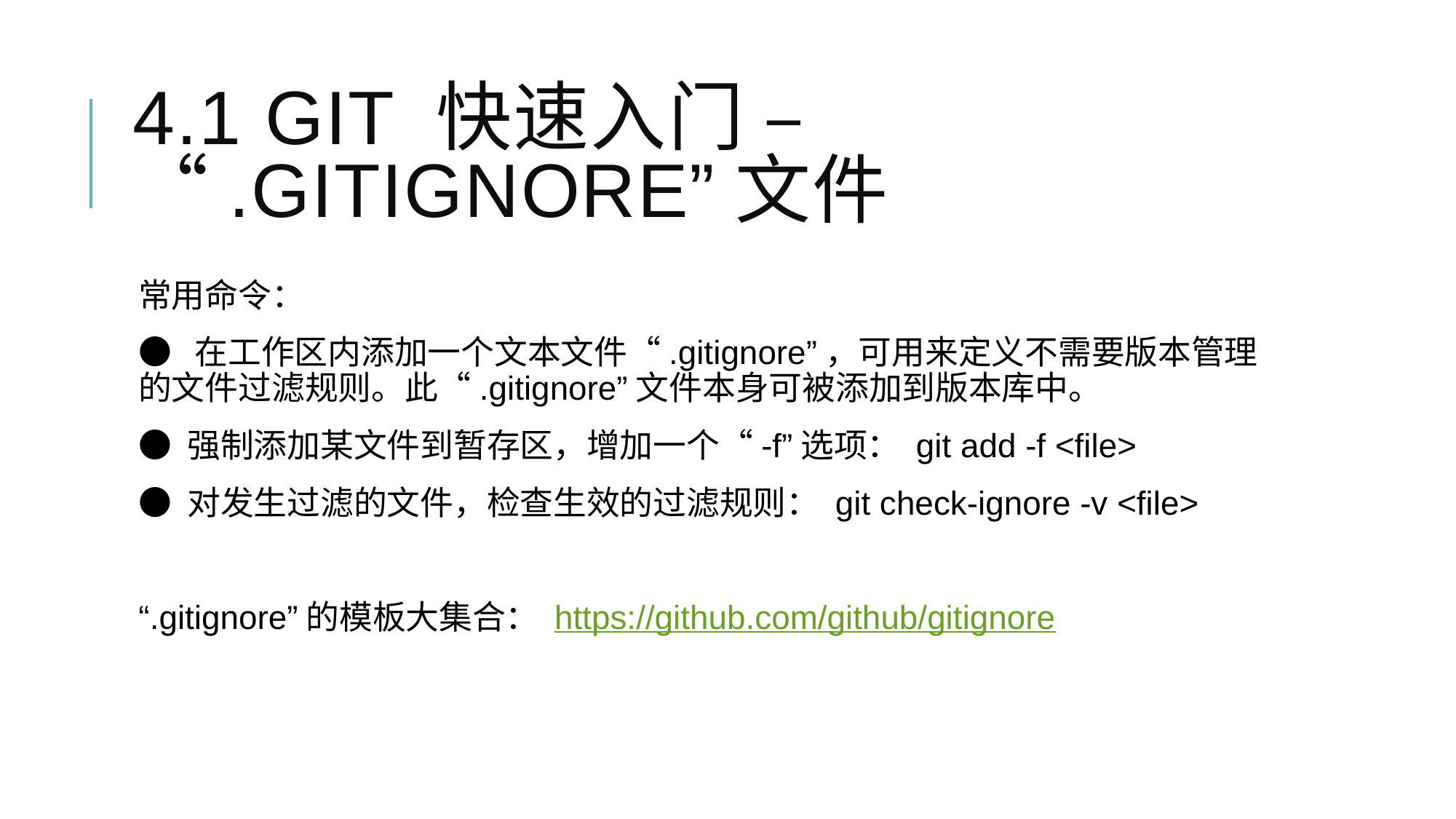

# 4.1 Git 快速入门 – “.gitignore”文件
常用命令：
●  在工作区内添加一个文本文件“.gitignore”，可用来定义不需要版本管理的文件过滤规则。此“.gitignore”文件本身可被添加到版本库中。
● 强制添加某文件到暂存区，增加一个“-f”选项： git add -f <file>
● 对发生过滤的文件，检查生效的过滤规则： git check-ignore -v <file>

“.gitignore”的模板大集合： https://github.com/github/gitignore